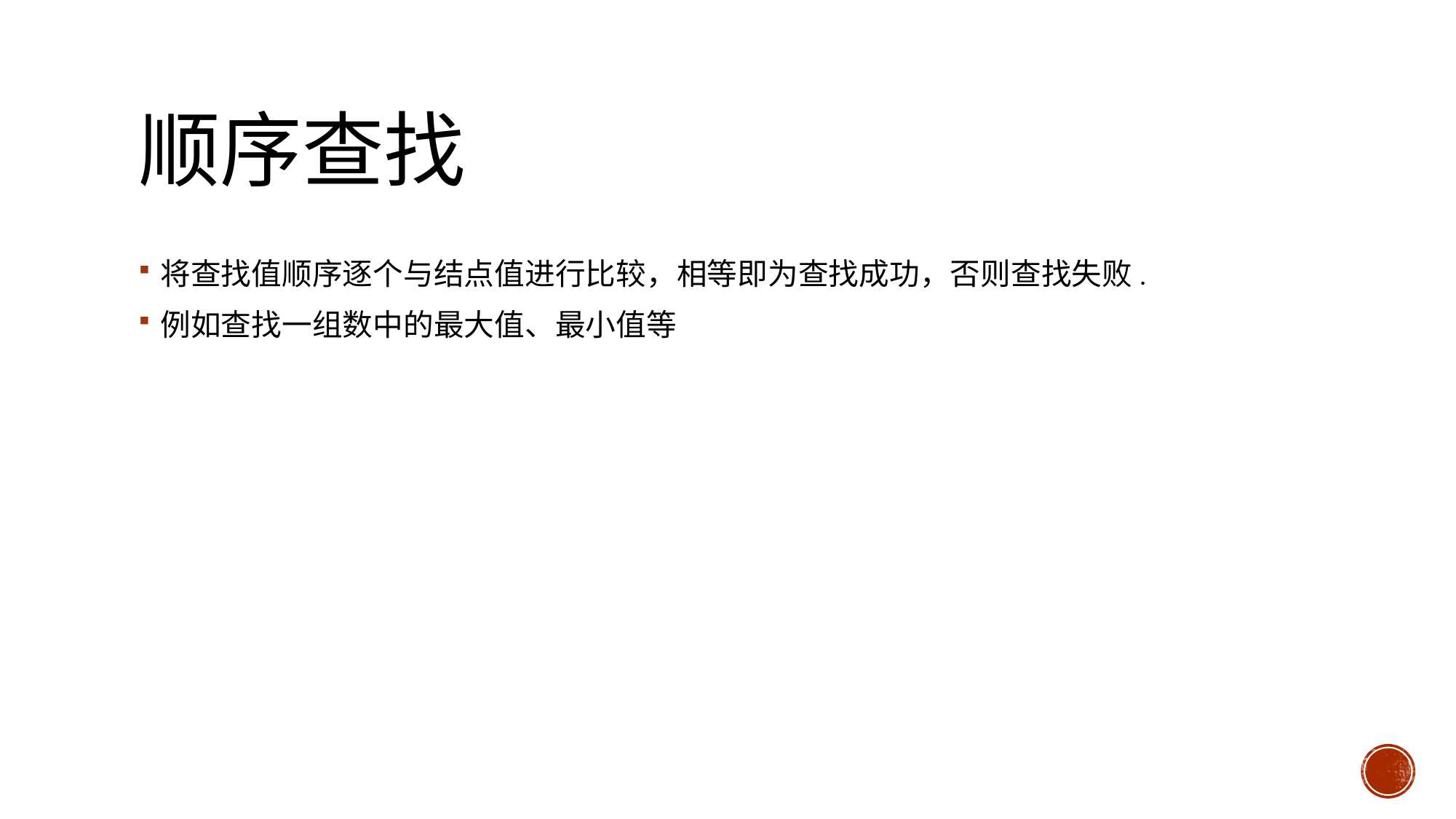

# 顺序查找
将查找值顺序逐个与结点值进行比较，相等即为查找成功，否则查找失败.
例如查找一组数中的最大值、最小值等